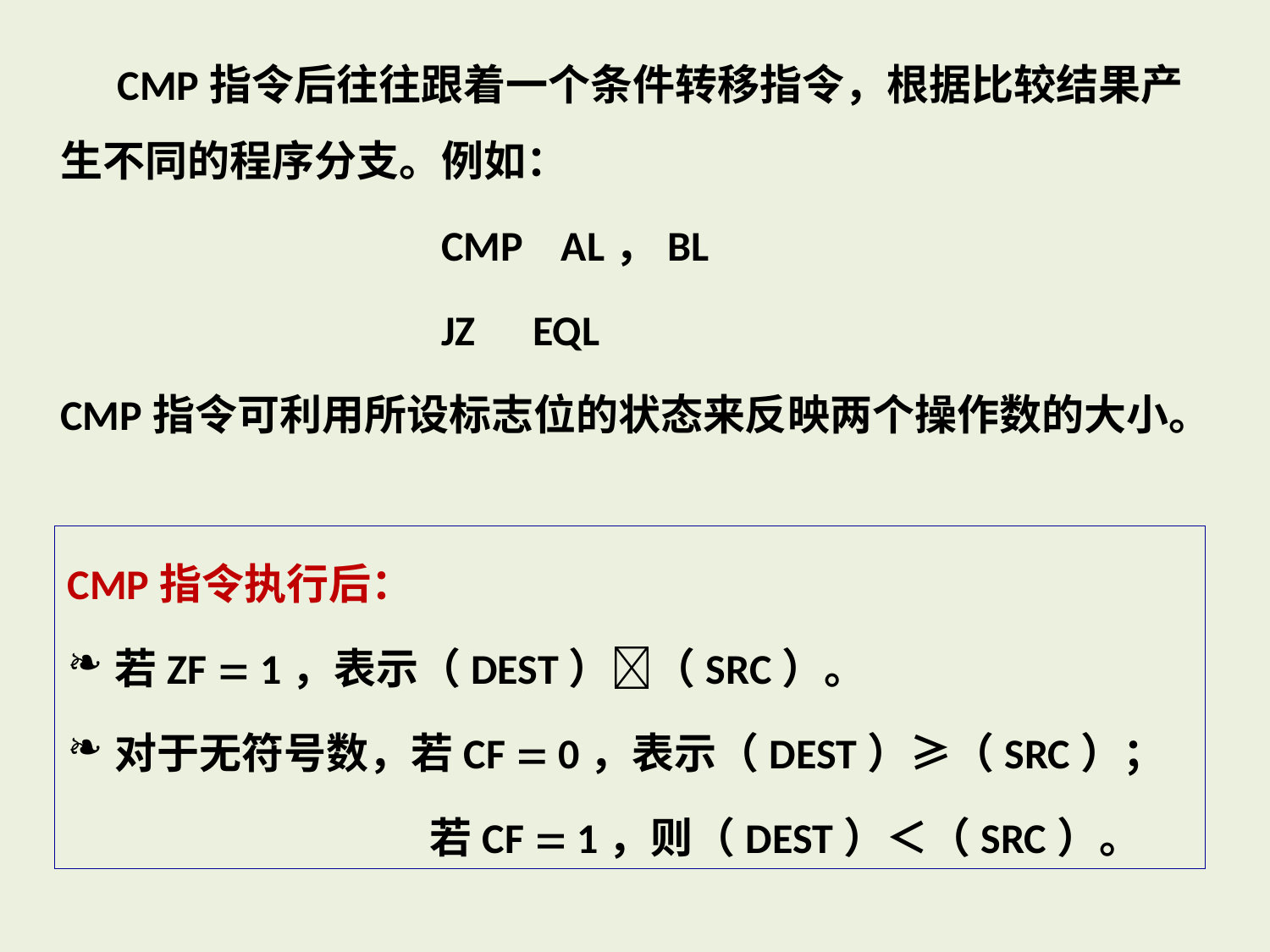

CMP指令后往往跟着一个条件转移指令，根据比较结果产生不同的程序分支。例如：
				CMP    AL，BL
				JZ      EQL
     CMP指令可利用所设标志位的状态来反映两个操作数的大小。
CMP指令执行后：
若ZF = 1，表示（DEST）=（SRC）。
对于无符号数，若CF = 0，表示（DEST）≥（SRC）；
                                     若CF = 1，则（DEST）＜（SRC）。
149